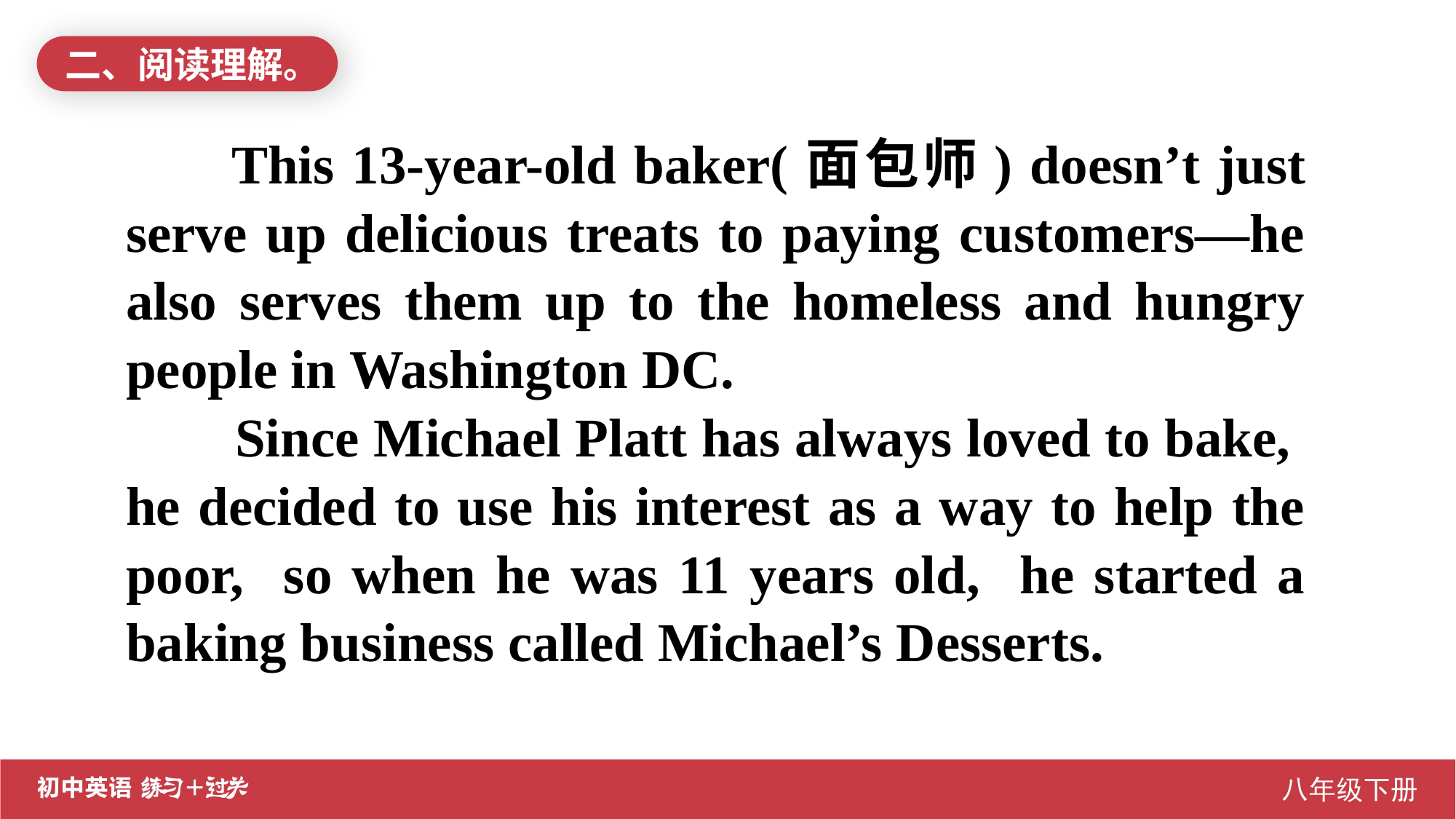

二、阅读理解。
      This 13-year-old baker(面包师) doesn’t just serve up delicious treats to paying customers—he also serves them up to the homeless and hungry people in Washington DC.
	Since Michael Platt has always loved to bake,  he decided to use his interest as a way to help the poor,  so when he was 11 years old,  he started a baking business called Michael’s Desserts.